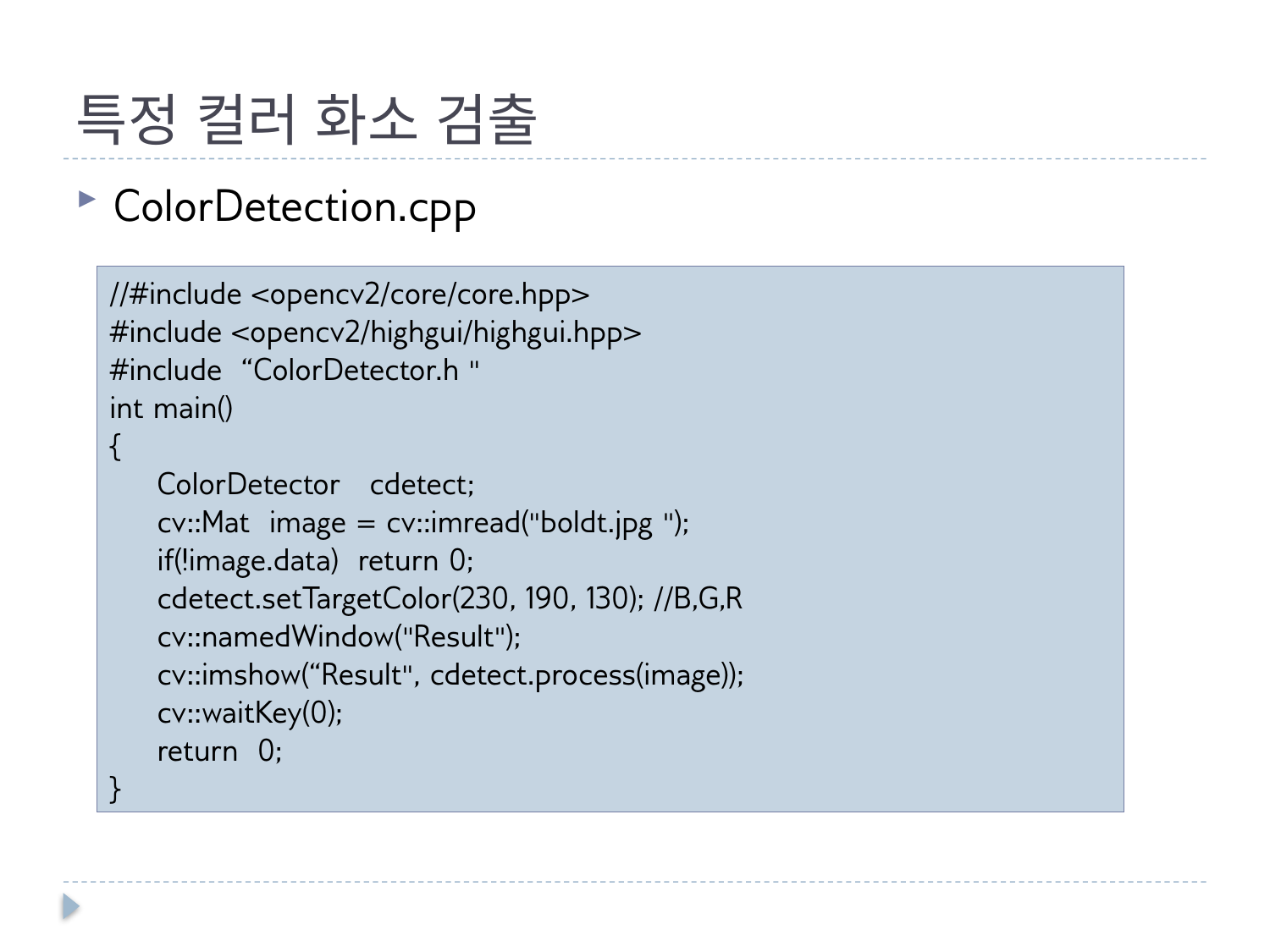

# 특정 컬러 화소 검출
ColorDetection.cpp
//#include <opencv2/core/core.hpp>
#include <opencv2/highgui/highgui.hpp>
#include  “ColorDetector.h "
int main()
{
     ColorDetector   cdetect;
     cv::Mat  image = cv::imread("boldt.jpg ");
     if(!image.data)  return 0;
     cdetect.setTargetColor(230, 190, 130); //B,G,R
     cv::namedWindow("Result");
     cv::imshow(“Result", cdetect.process(image));
     cv::waitKey(0);
     return  0;
}